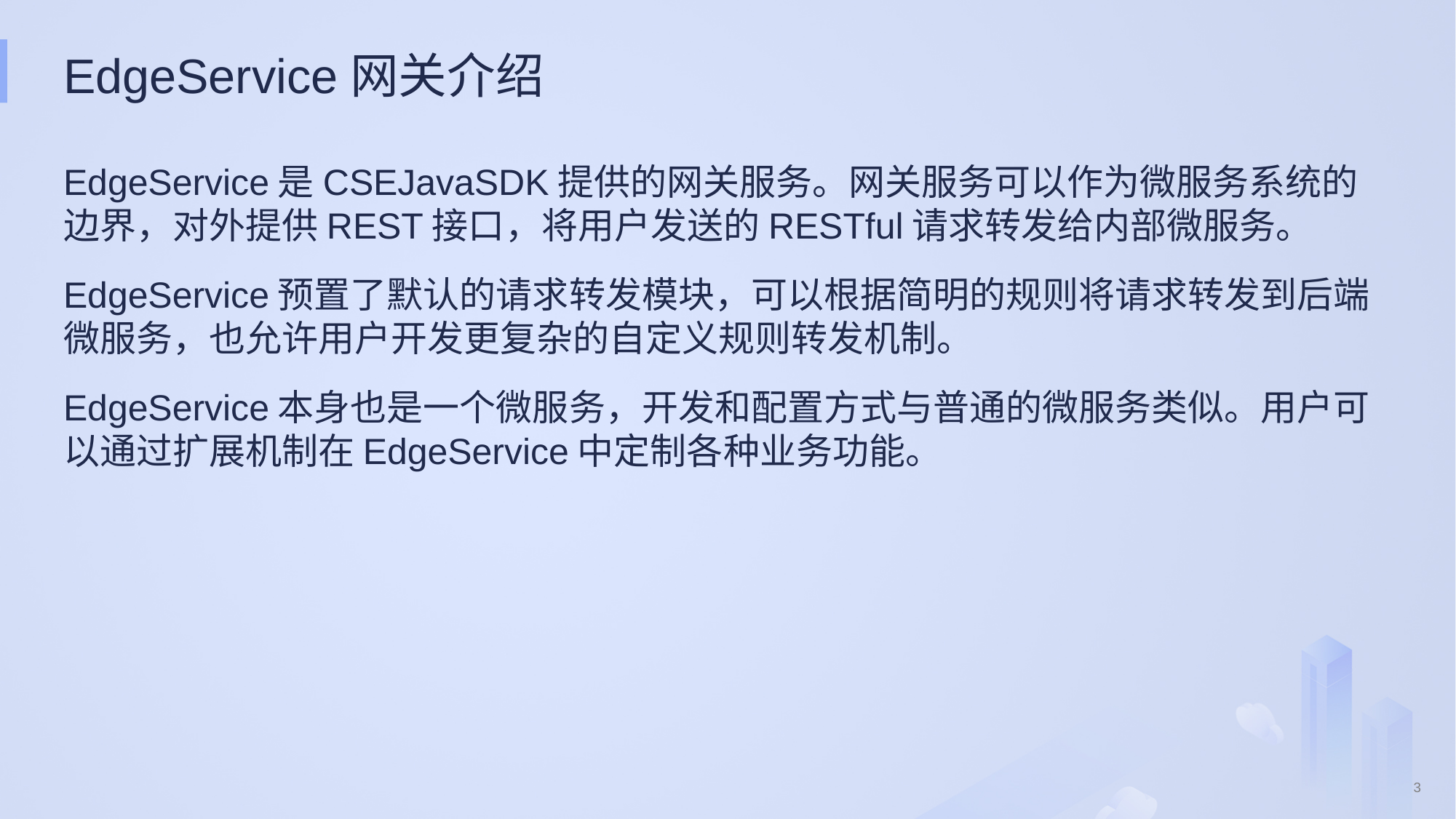

# EdgeService网关介绍
EdgeService是CSEJavaSDK提供的网关服务。网关服务可以作为微服务系统的边界，对外提供REST接口，将用户发送的RESTful请求转发给内部微服务。
EdgeService预置了默认的请求转发模块，可以根据简明的规则将请求转发到后端微服务，也允许用户开发更复杂的自定义规则转发机制。
EdgeService本身也是一个微服务，开发和配置方式与普通的微服务类似。用户可以通过扩展机制在EdgeService中定制各种业务功能。